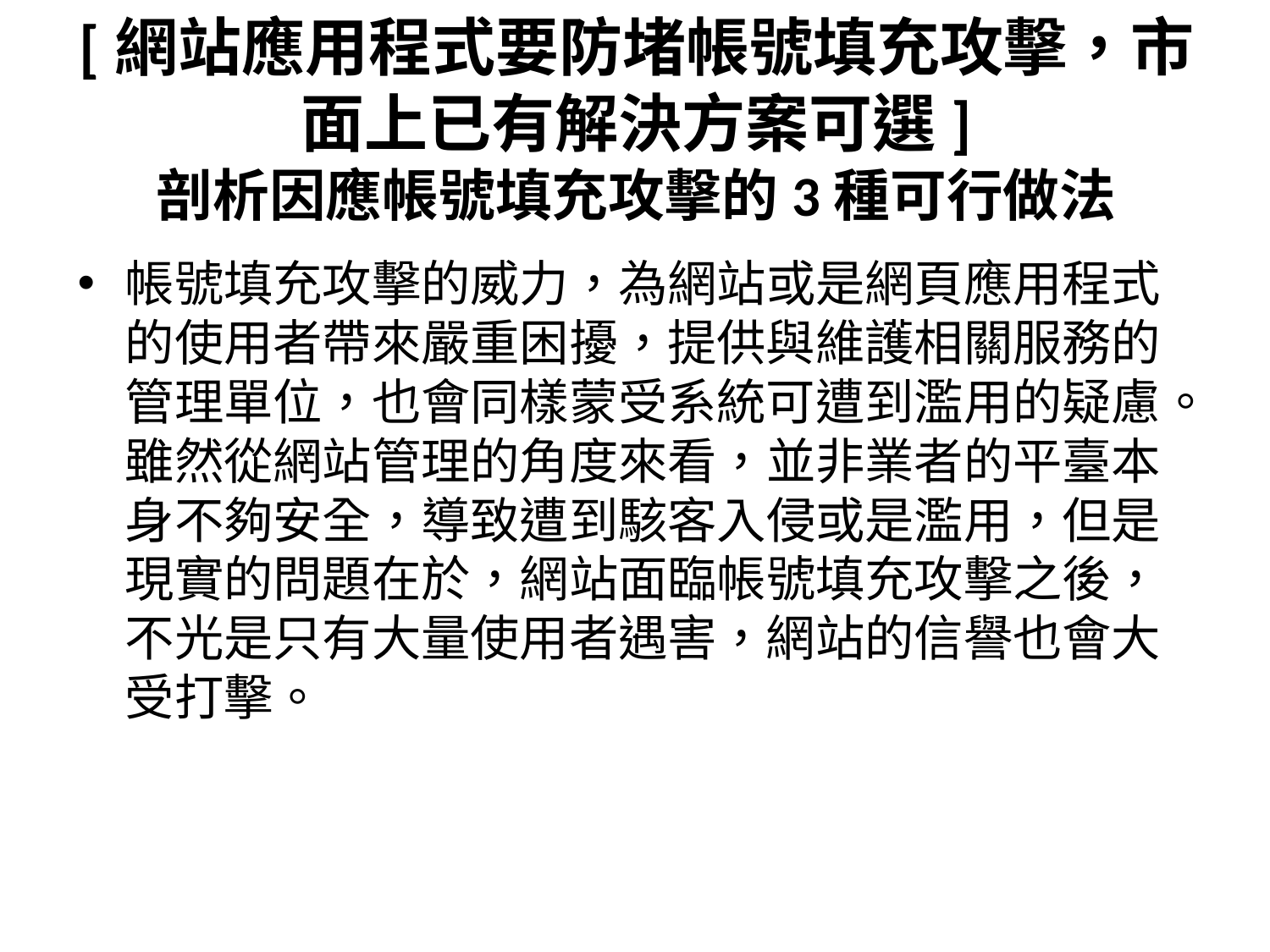

# [網站應用程式要防堵帳號填充攻擊，市面上已有解決方案可選] 剖析因應帳號填充攻擊的3種可行做法
帳號填充攻擊的威力，為網站或是網頁應用程式的使用者帶來嚴重困擾，提供與維護相關服務的管理單位，也會同樣蒙受系統可遭到濫用的疑慮。雖然從網站管理的角度來看，並非業者的平臺本身不夠安全，導致遭到駭客入侵或是濫用，但是現實的問題在於，網站面臨帳號填充攻擊之後，不光是只有大量使用者遇害，網站的信譽也會大受打擊。